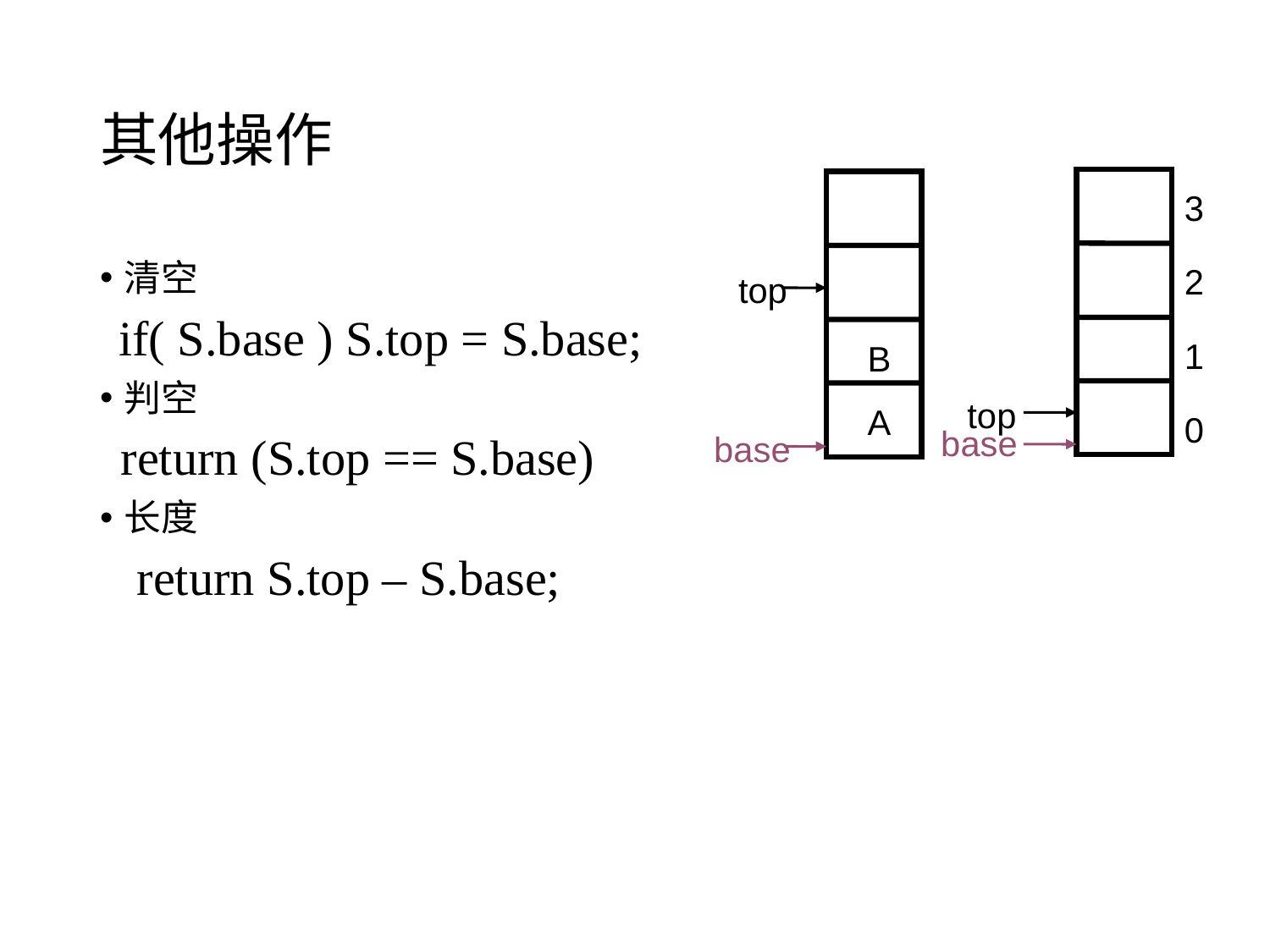

# 其他操作

3

2

1

top
0

base

B

A

top
base
清空
  if( S.base ) S.top = S.base;
判空
  return (S.top == S.base)
长度
   return S.top – S.base;